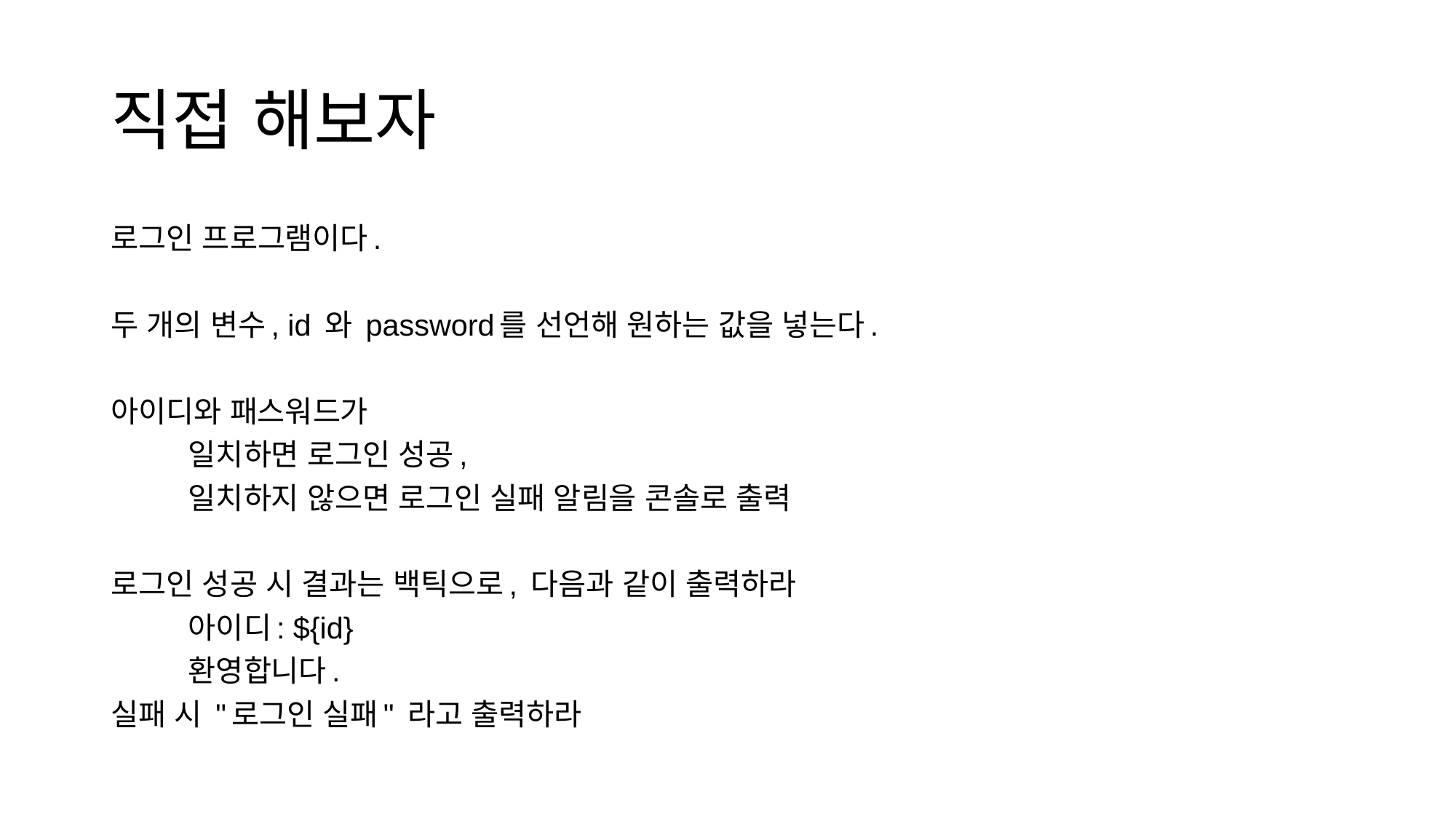

# 직접 해보자
로그인 프로그램이다.

두 개의 변수, id 와 password를 선언해 원하는 값을 넣는다.

아이디와 패스워드가
	일치하면 로그인 성공,
	일치하지 않으면 로그인 실패 알림을 콘솔로 출력

로그인 성공 시 결과는 백틱으로, 다음과 같이 출력하라
	아이디: ${id}
	환영합니다.
실패 시 "로그인 실패" 라고 출력하라